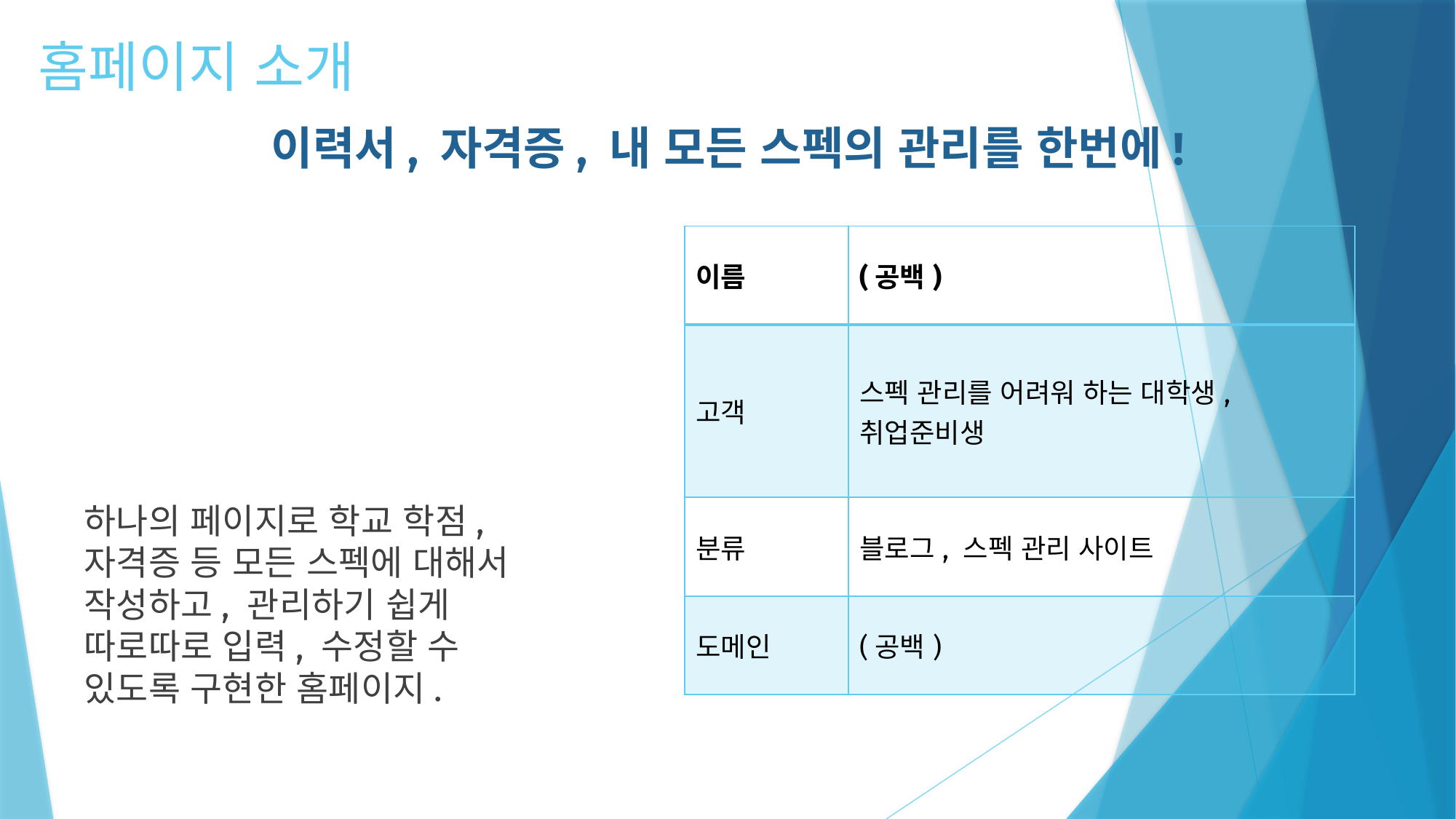

# 홈페이지 소개
이력서, 자격증, 내 모든 스펙의 관리를 한번에!
| 이름 | (공백) |
| --- | --- |
| 고객 | 스펙 관리를 어려워 하는 대학생, 취업준비생 |
| 분류 | 블로그, 스펙 관리 사이트 |
| 도메인 | (공백) |
하나의 페이지로 학교 학점, 자격증 등 모든 스펙에 대해서 작성하고, 관리하기 쉽게 따로따로 입력, 수정할 수 있도록 구현한 홈페이지.